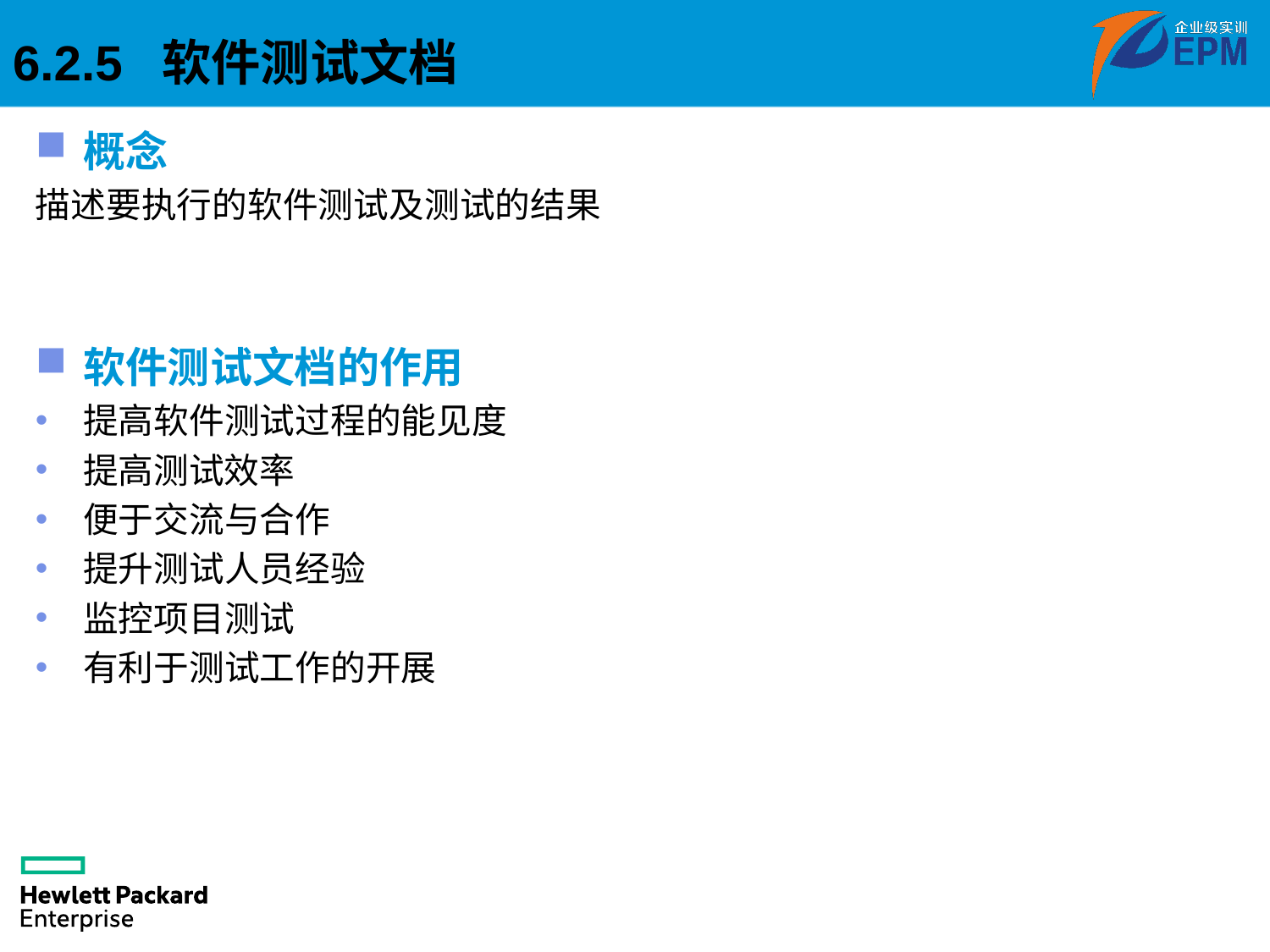

6.2.5  软件测试文档
概念
描述要执行的软件测试及测试的结果

软件测试文档的作用
提高软件测试过程的能见度
提高测试效率
便于交流与合作
提升测试人员经验
监控项目测试
有利于测试工作的开展